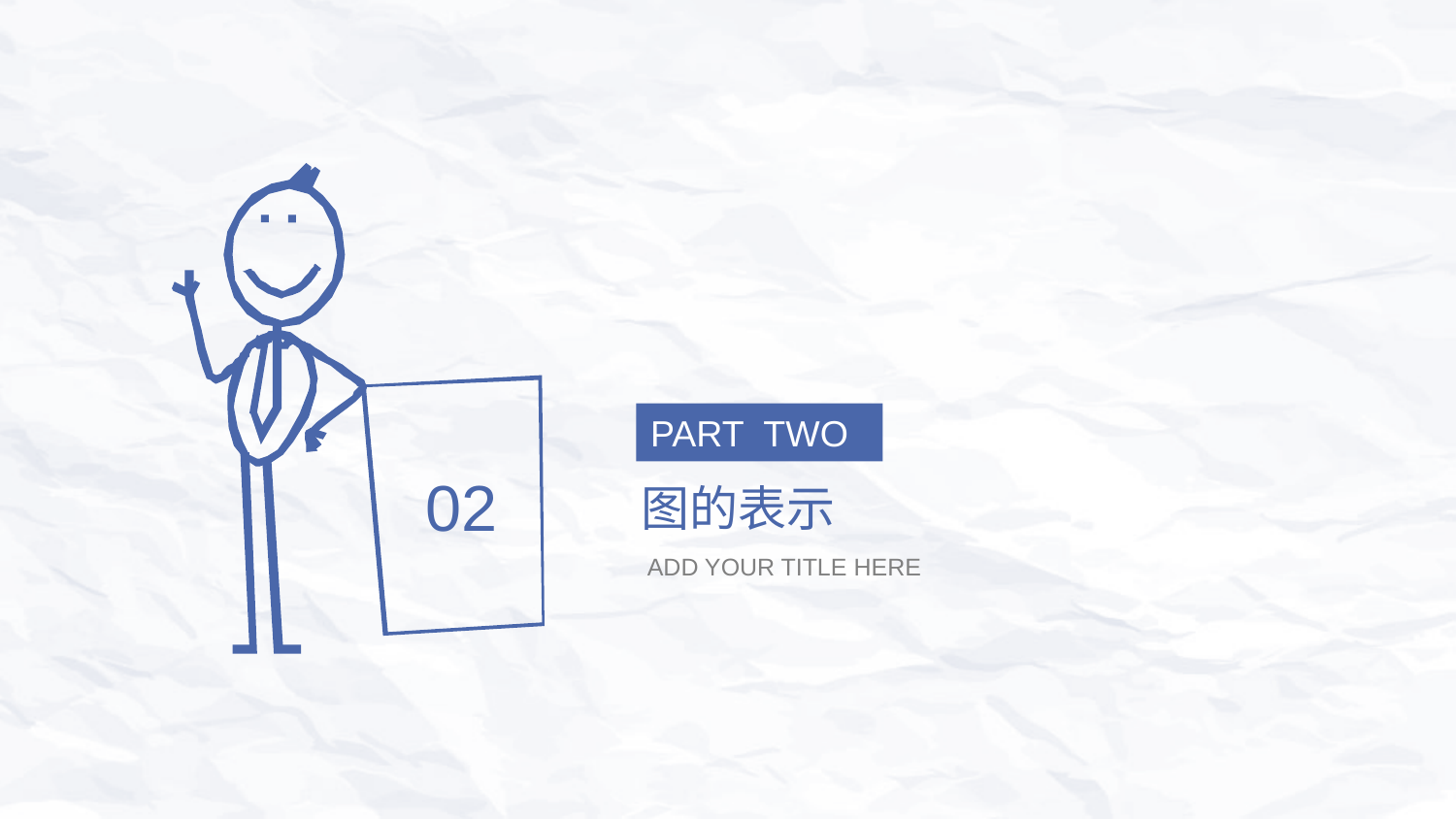

PART  TWO
02
图的表示
ADD YOUR TITLE HERE